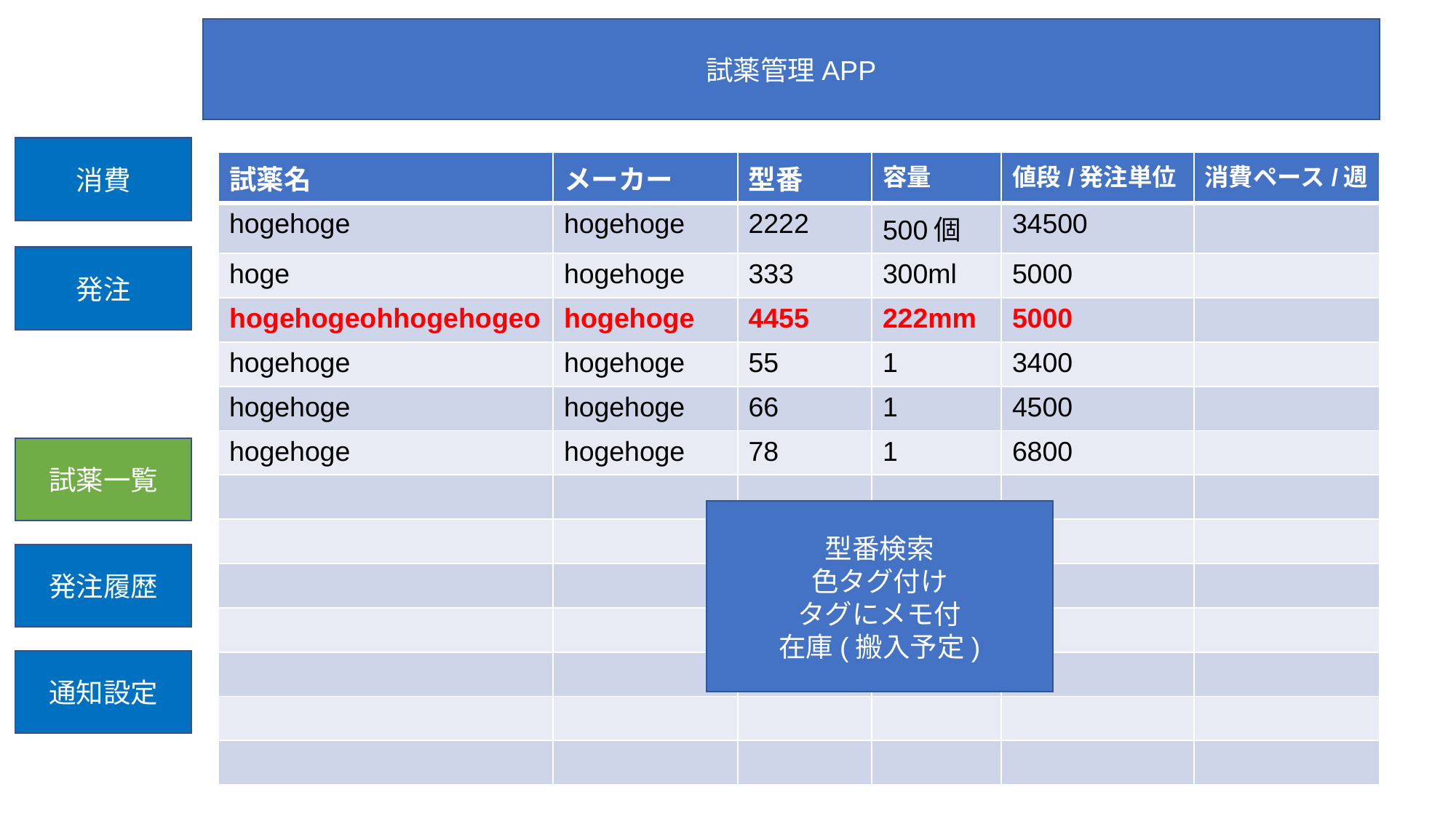

試薬管理APP
消費
| 試薬名 | メーカー | 型番 | 容量 | 値段/発注単位 | 消費ペース/週 |
| --- | --- | --- | --- | --- | --- |
| hogehoge | hogehoge | 2222 | 500個 | 34500 |  |
| hoge | hogehoge | 333 | 300ml | 5000 |  |
| hogehogeohhogehogeo | hogehoge | 4455 | 222mm | 5000 |  |
| hogehoge | hogehoge | 55 | 1 | 3400 |  |
| hogehoge | hogehoge | 66 | 1 | 4500 |  |
| hogehoge | hogehoge | 78 | 1 | 6800 |  |
|  |  |  |  |  |  |
|  |  |  |  |  |  |
|  |  |  |  |  |  |
|  |  |  |  |  |  |
|  |  |  |  |  |  |
|  |  |  |  |  |  |
|  |  |  |  |  |  |
発注
試薬一覧
型番検索
色タグ付け
タグにメモ付
在庫(搬入予定)
発注履歴
通知設定